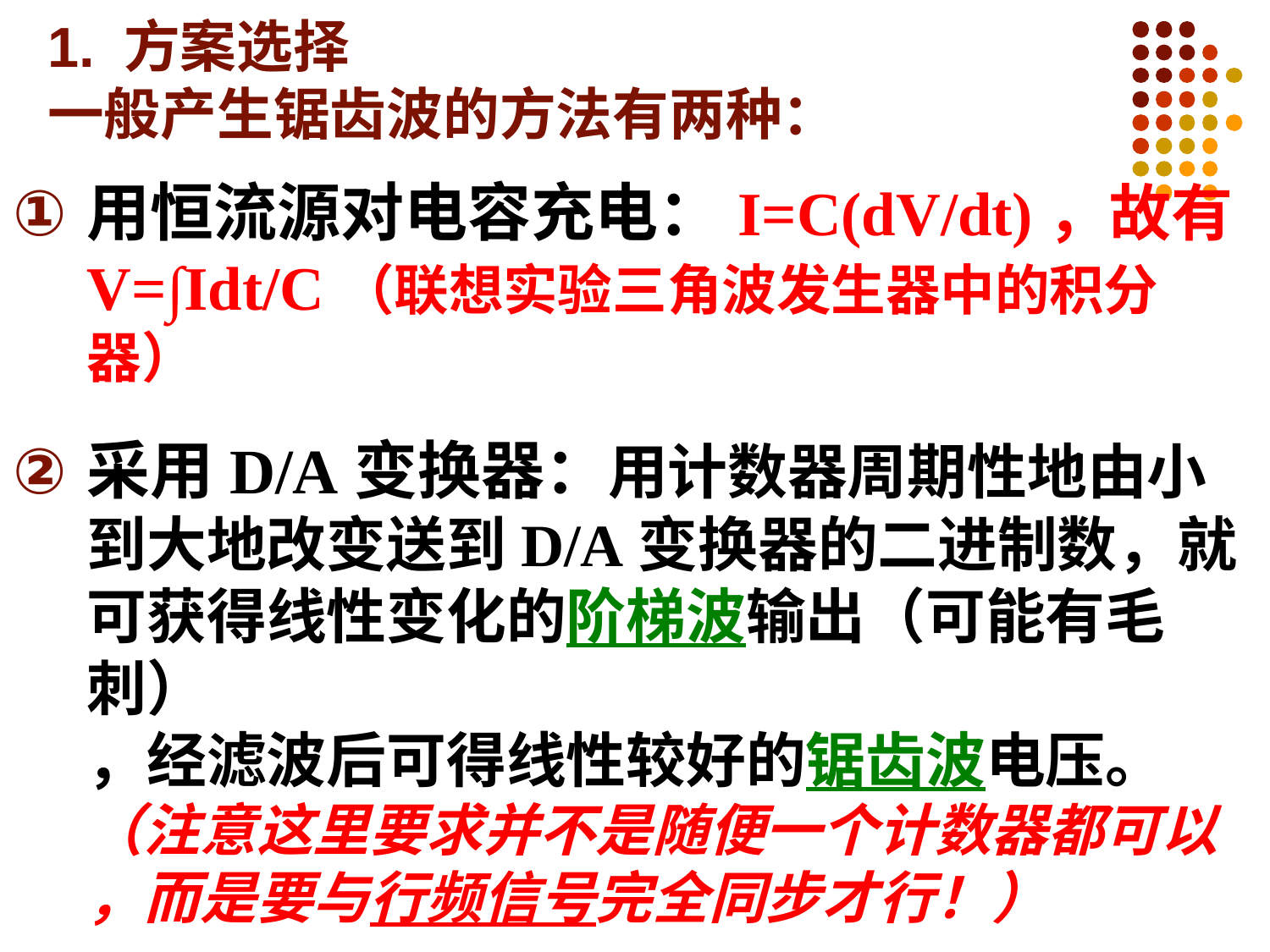

# 1. 方案选择 一般产生锯齿波的方法有两种：
用恒流源对电容充电：I=C(dV/dt)，故有V=∫Idt/C（联想实验三角波发生器中的积分器）
采用D/A变换器：用计数器周期性地由小到大地改变送到D/A变换器的二进制数，就可获得线性变化的阶梯波输出（可能有毛刺）
，经滤波后可得线性较好的锯齿波电压。
（注意这里要求并不是随便一个计数器都可以
，而是要与行频信号完全同步才行！）